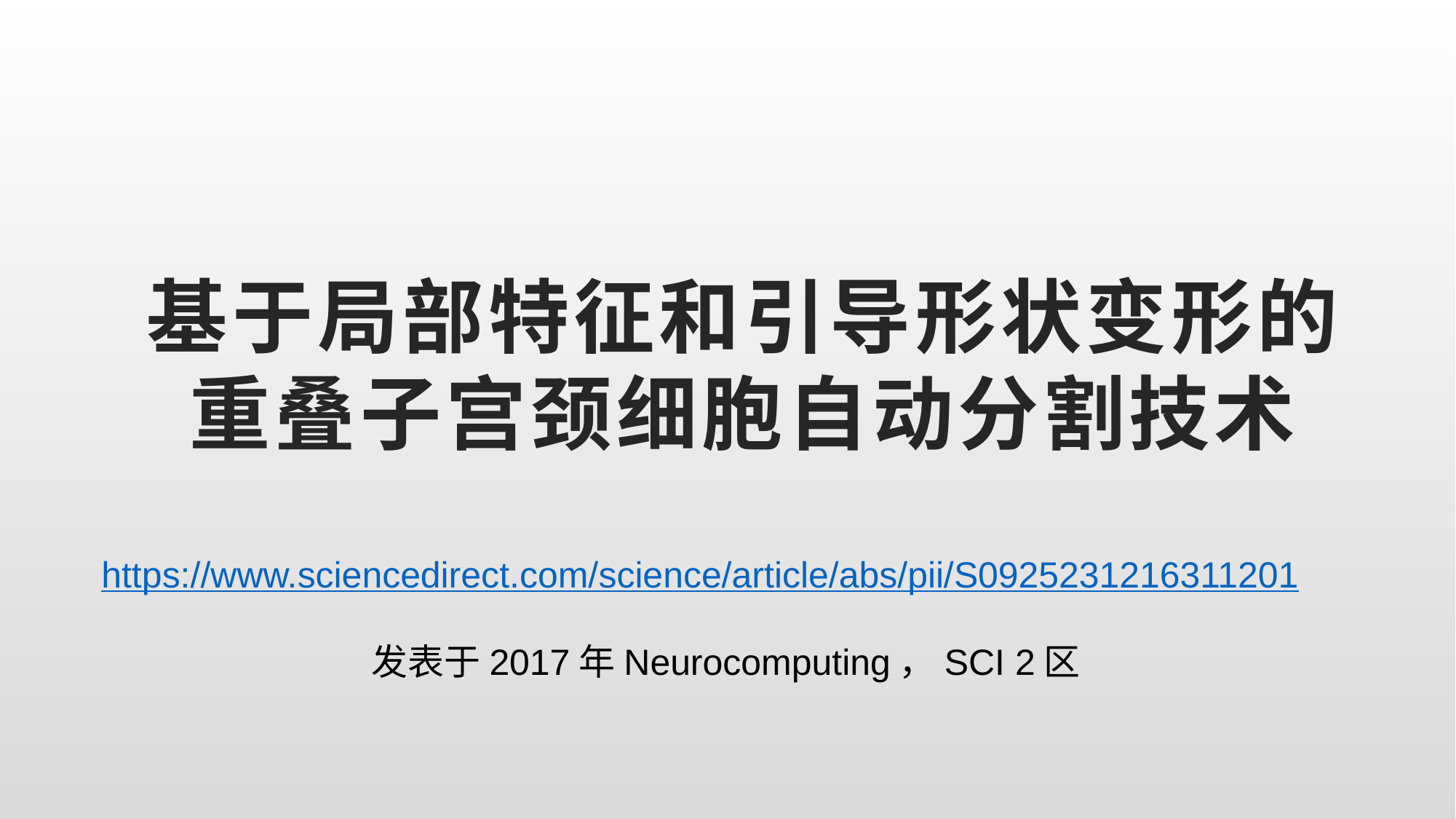

# 基于局部特征和引导形状变形的重叠子宫颈细胞自动分割技术
https://www.sciencedirect.com/science/article/abs/pii/S0925231216311201

发表于2017年Neurocomputing，SCI 2区